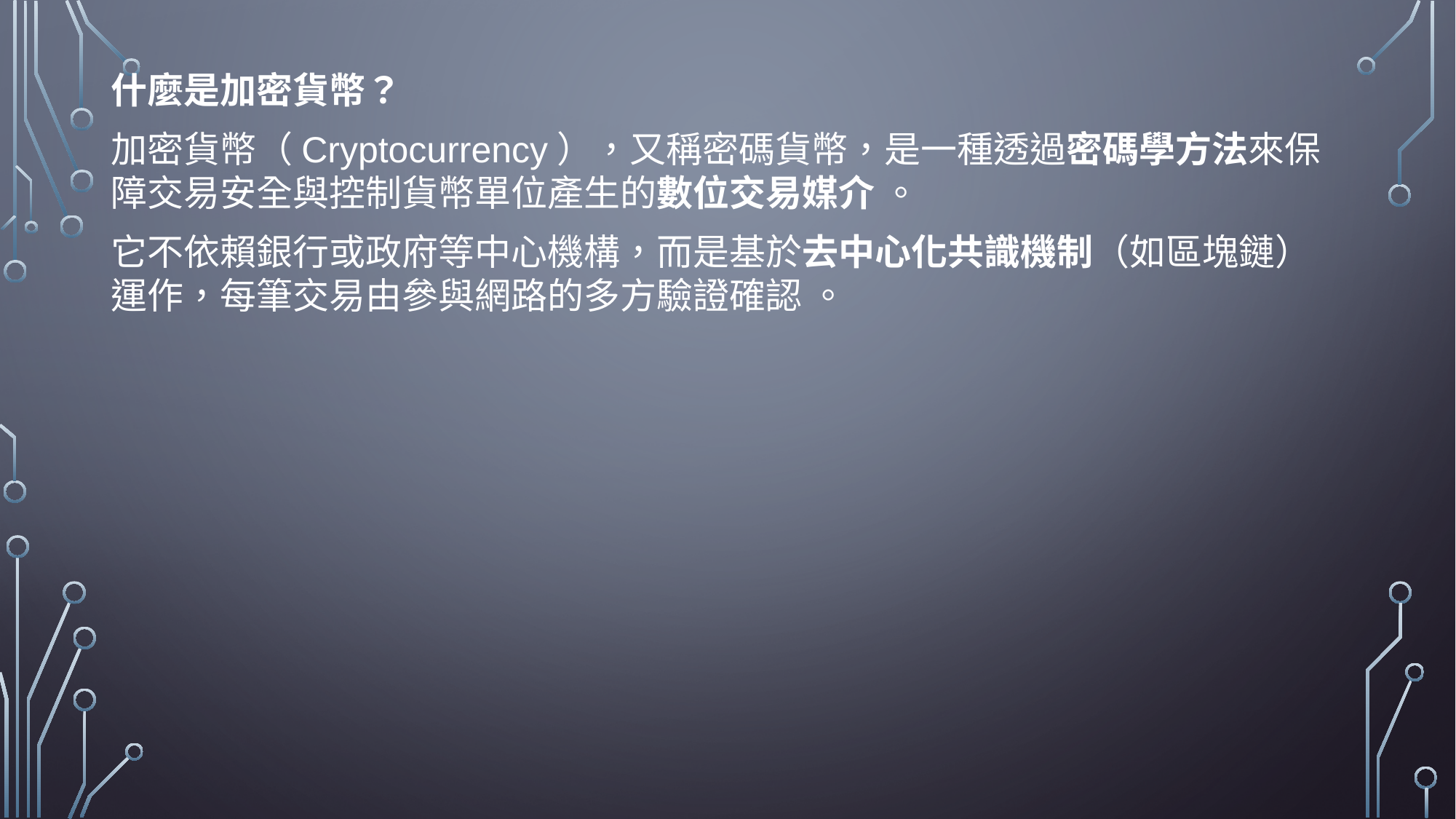

什麼是加密貨幣？
加密貨幣（Cryptocurrency），又稱密碼貨幣，是一種透過密碼學方法來保障交易安全與控制貨幣單位產生的數位交易媒介 。
它不依賴銀行或政府等中心機構，而是基於去中心化共識機制（如區塊鏈）運作，每筆交易由參與網路的多方驗證確認 。